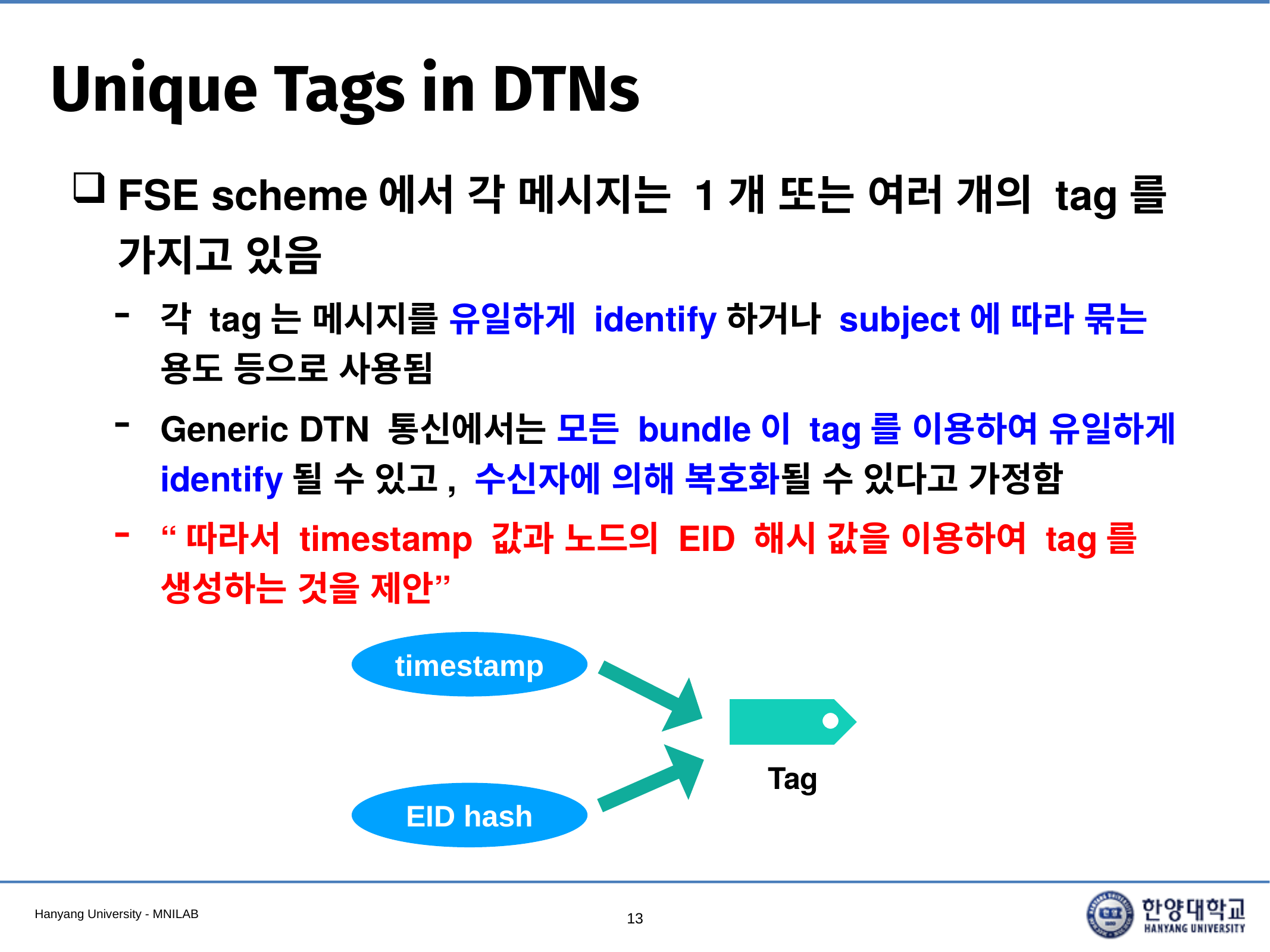

# Unique Tags in DTNs
FSE scheme에서 각 메시지는 1개 또는 여러 개의 tag를 가지고 있음
각 tag는 메시지를 유일하게 identify하거나 subject에 따라 묶는 용도 등으로 사용됨
Generic DTN 통신에서는 모든 bundle이 tag를 이용하여 유일하게 identify될 수 있고, 수신자에 의해 복호화될 수 있다고 가정함
“따라서 timestamp 값과 노드의 EID 해시 값을 이용하여 tag를 생성하는 것을 제안”
timestamp

Tag
EID hash
13